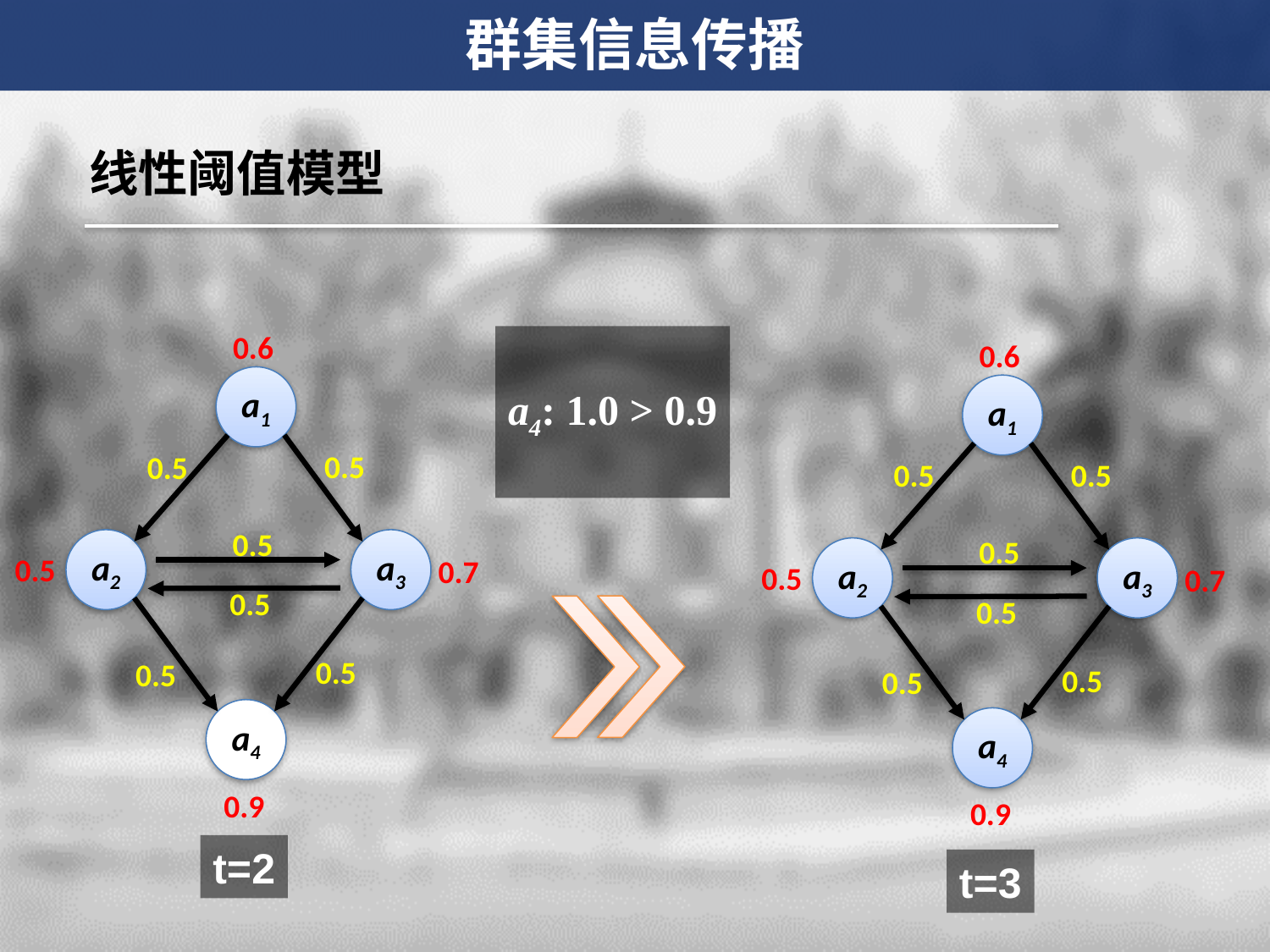

群集信息传播
线性阈值模型
0.6

a4: 1.0 > 0.9

0.6
a1
a1
0.5
0.5
0.5
0.5
0.5
0.5
a2
a3
a2
a3
0.5
0.7
0.5
0.7
0.5
0.5

0.5
0.5
0.5
0.5
a4
a4
0.9
0.9
t=2
t=3